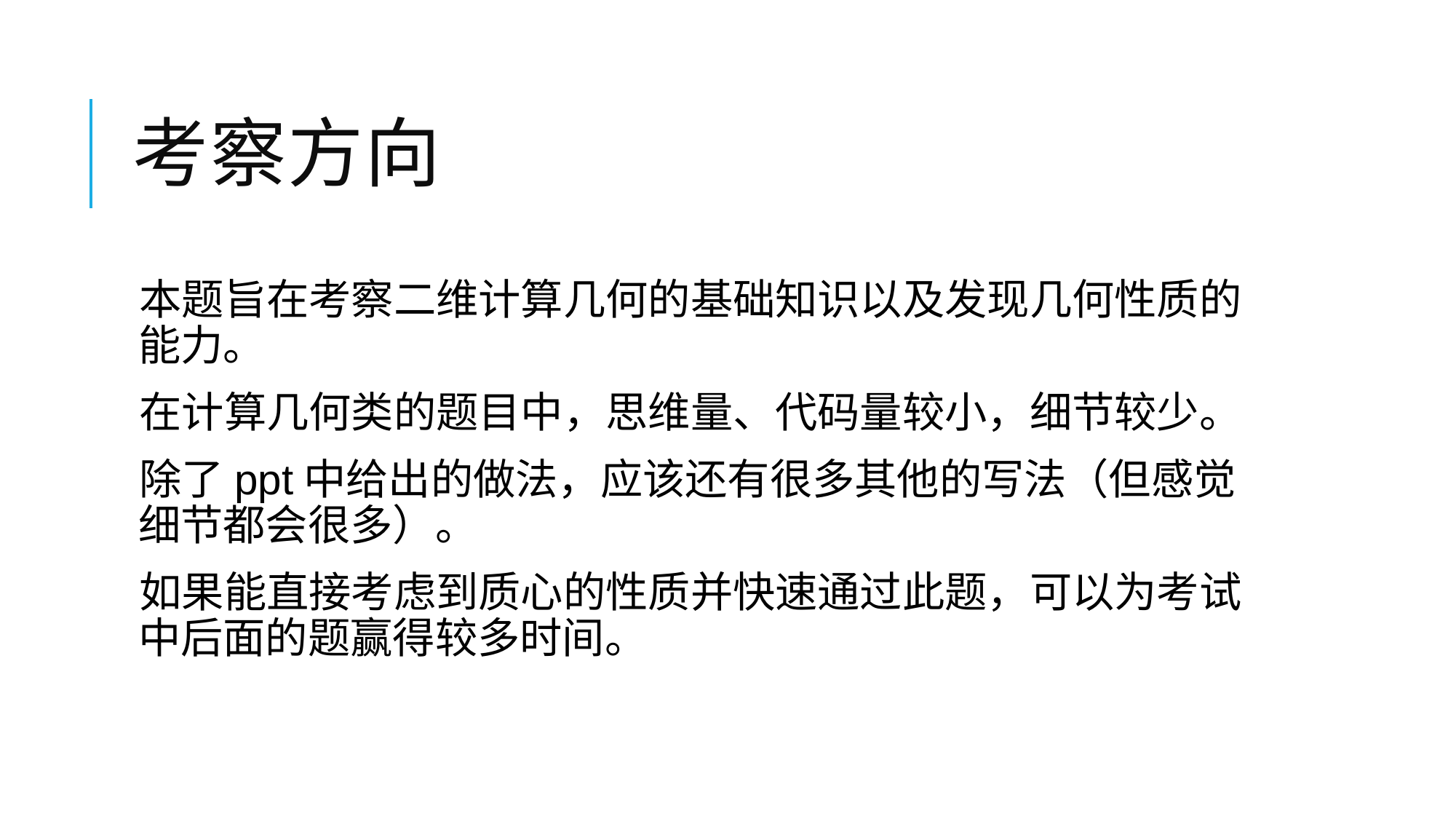

# 考察方向
本题旨在考察二维计算几何的基础知识以及发现几何性质的能力。
在计算几何类的题目中，思维量、代码量较小，细节较少。
除了ppt中给出的做法，应该还有很多其他的写法（但感觉细节都会很多）。
如果能直接考虑到质心的性质并快速通过此题，可以为考试中后面的题赢得较多时间。